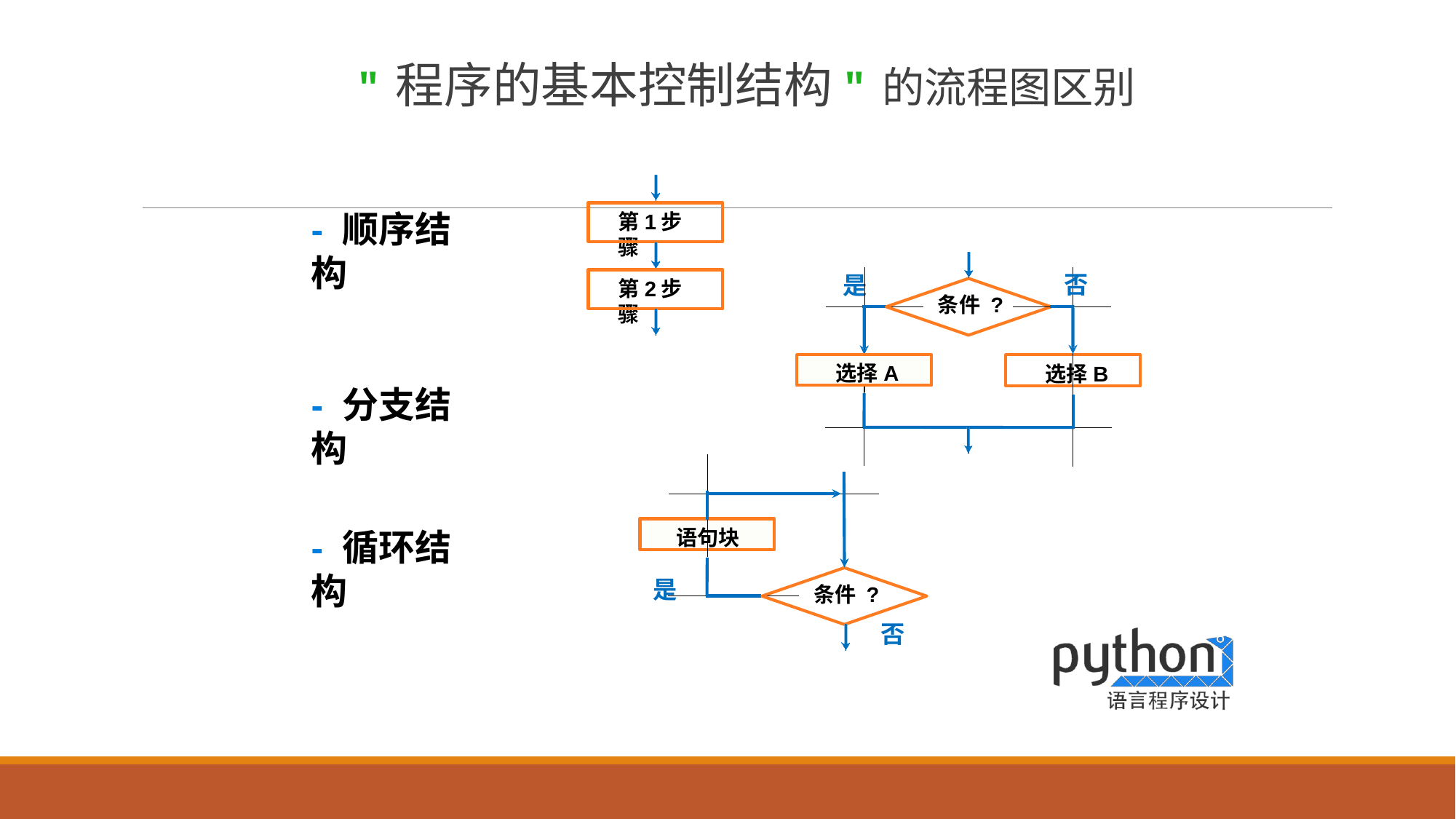

# "程序的基本控制结构"的流程图区别

第1步骤

第2步骤

- 顺序结构

否
是

条件 ?

选择A
选择B

- 分支结构

语句块

是
条件 ?

否

- 循环结构